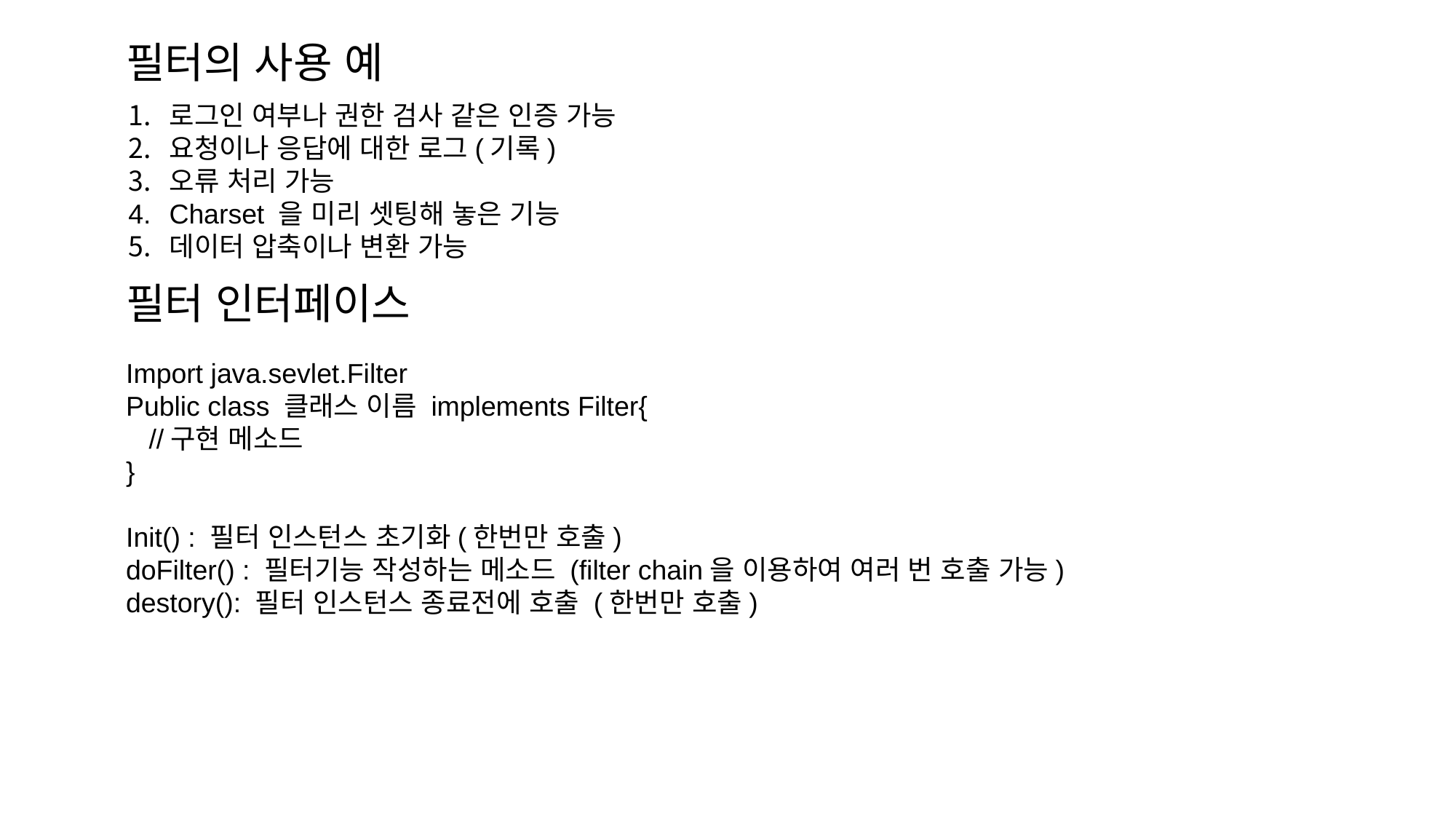

필터의 사용 예
로그인 여부나 권한 검사 같은 인증 가능
요청이나 응답에 대한 로그(기록)
오류 처리 가능
Charset 을 미리 셋팅해 놓은 기능
데이터 압축이나 변환 가능
필터 인터페이스
Import java.sevlet.Filter
Public class 클래스 이름 implements Filter{
   //구현 메소드
}

Init() : 필터 인스턴스 초기화(한번만 호출)
doFilter() : 필터기능 작성하는 메소드 (filter chain을 이용하여 여러 번 호출 가능)
destory(): 필터 인스턴스 종료전에 호출 (한번만 호출)